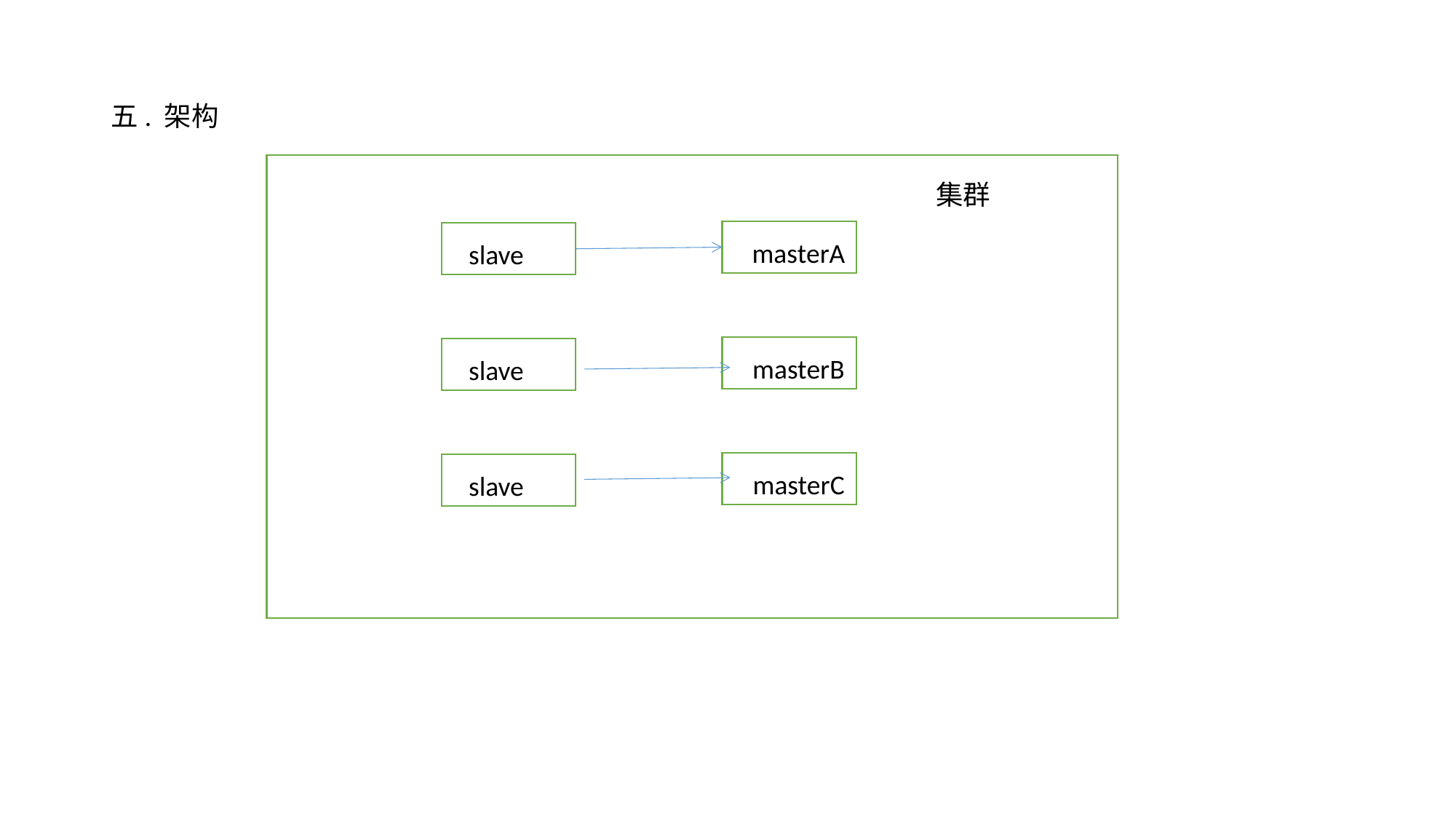

五. 架构

集群

masterA

slave

masterB

slave

masterC

slave